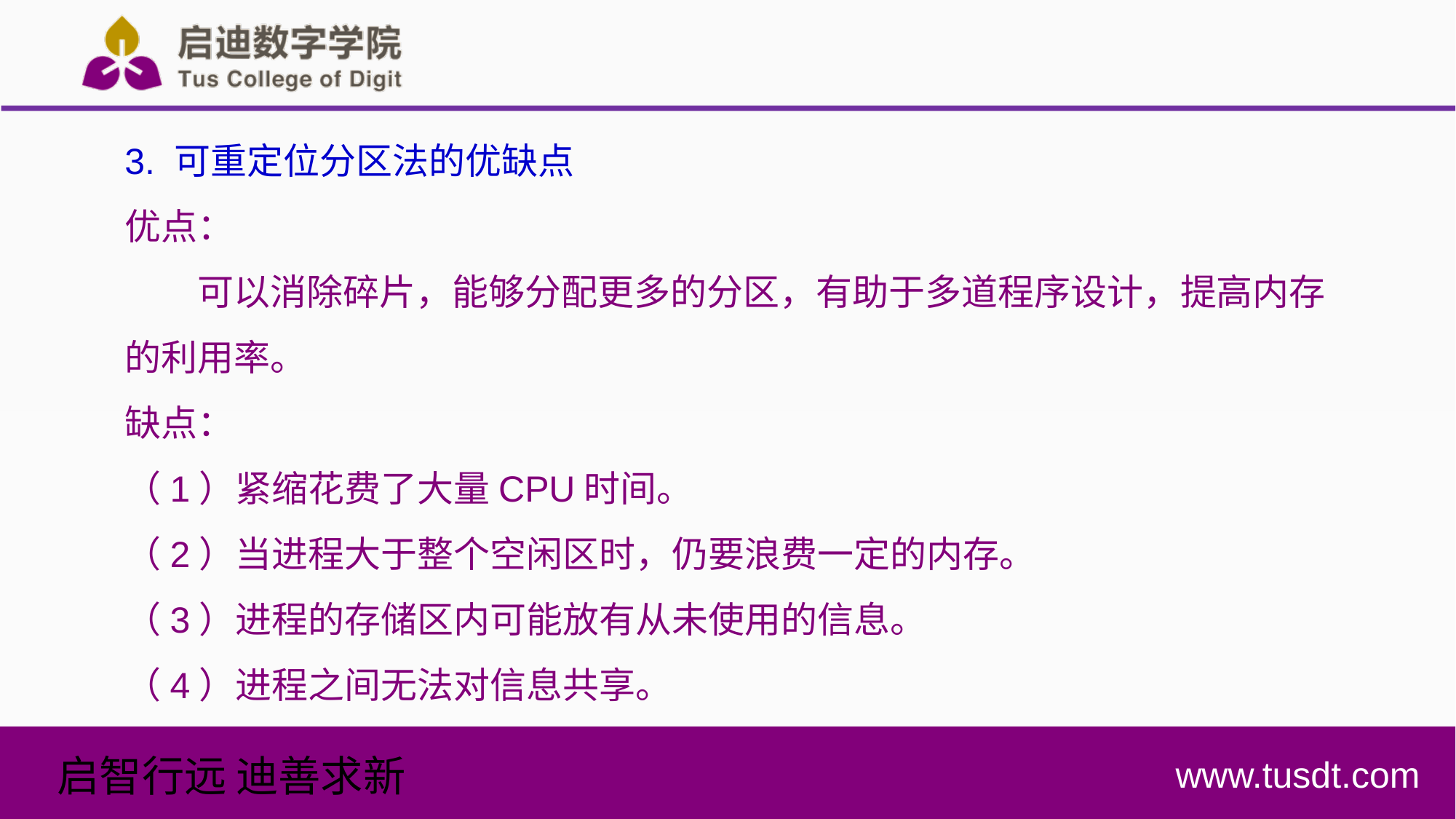

3. 可重定位分区法的优缺点
优点：
可以消除碎片，能够分配更多的分区，有助于多道程序设计，提高内存的利用率。
缺点：
（1）紧缩花费了大量CPU时间。
（2）当进程大于整个空闲区时，仍要浪费一定的内存。
（3）进程的存储区内可能放有从未使用的信息。
（4）进程之间无法对信息共享。